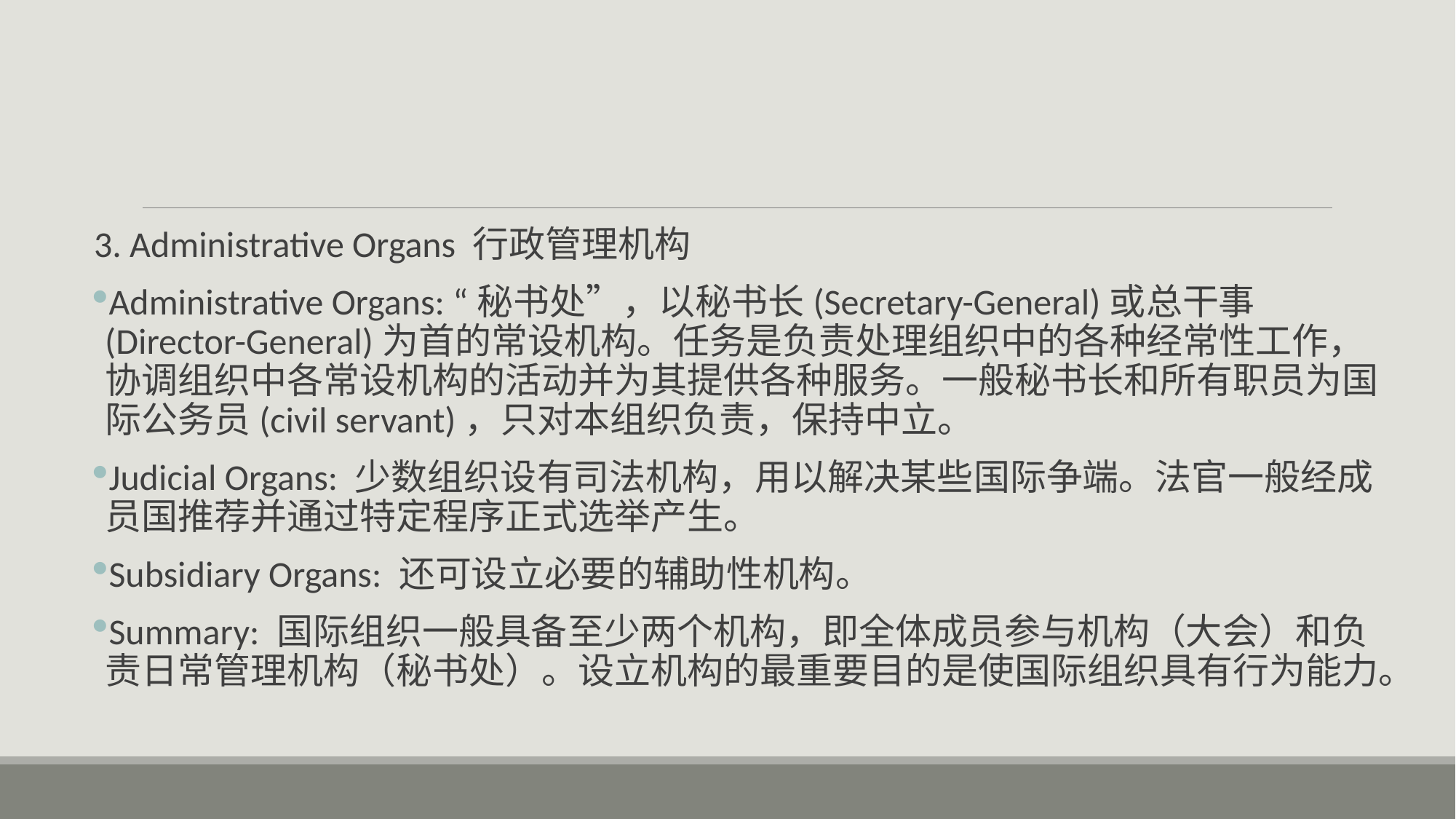

#
3. Administrative Organs 行政管理机构
Administrative Organs: “秘书处”，以秘书长(Secretary-General)或总干事(Director-General)为首的常设机构。任务是负责处理组织中的各种经常性工作，协调组织中各常设机构的活动并为其提供各种服务。一般秘书长和所有职员为国际公务员(civil servant)，只对本组织负责，保持中立。
Judicial Organs: 少数组织设有司法机构，用以解决某些国际争端。法官一般经成员国推荐并通过特定程序正式选举产生。
Subsidiary Organs: 还可设立必要的辅助性机构。
Summary: 国际组织一般具备至少两个机构，即全体成员参与机构（大会）和负责日常管理机构（秘书处）。设立机构的最重要目的是使国际组织具有行为能力。